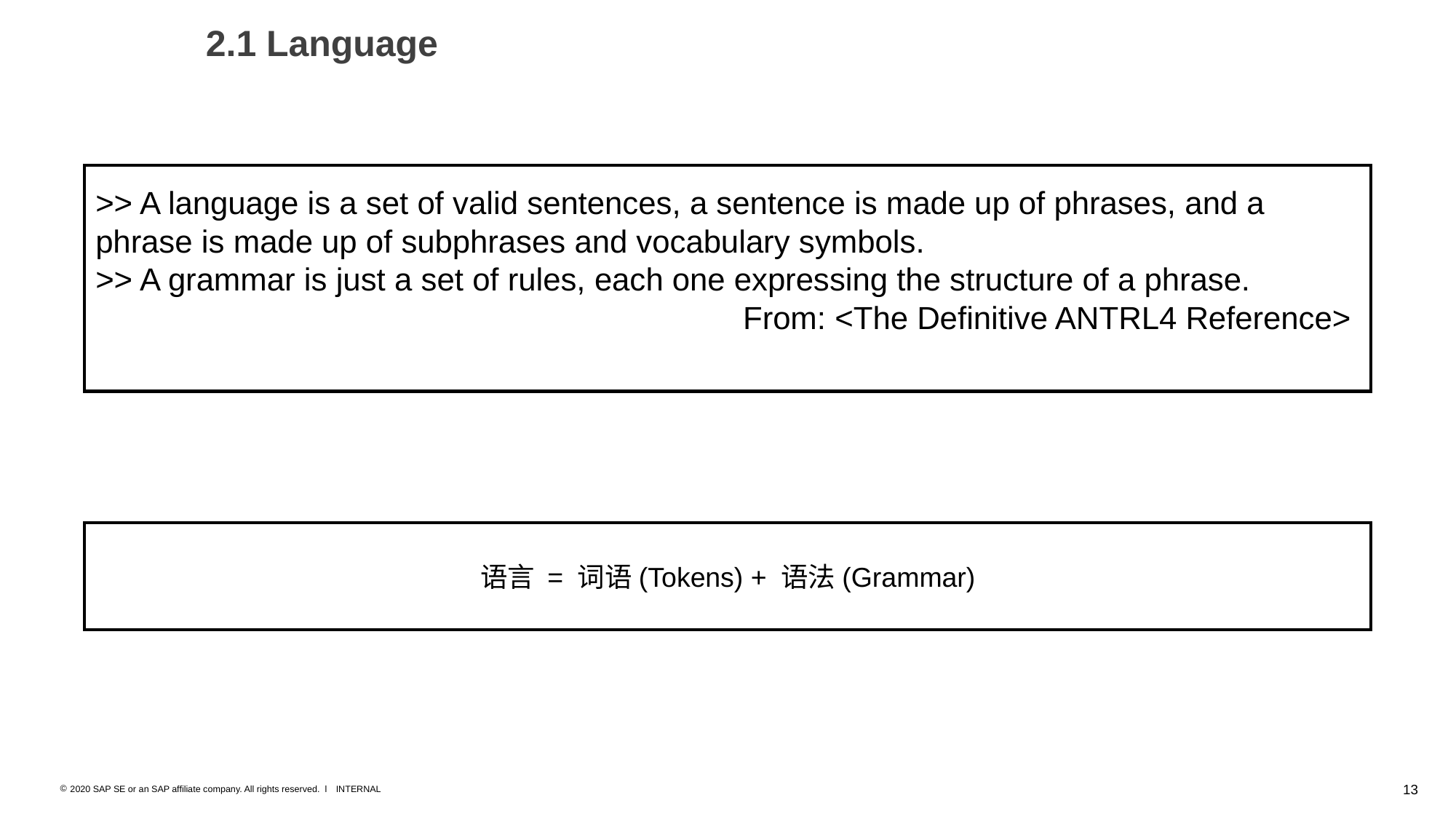

2.1 Language
>> A language is a set of valid sentences, a sentence is made up of phrases, and a phrase is made up of subphrases and vocabulary symbols.
>> A grammar is just a set of rules, each one expressing the structure of a phrase.
From: <The Definitive ANTRL4 Reference>

语言 = 词语(Tokens) + 语法(Grammar)